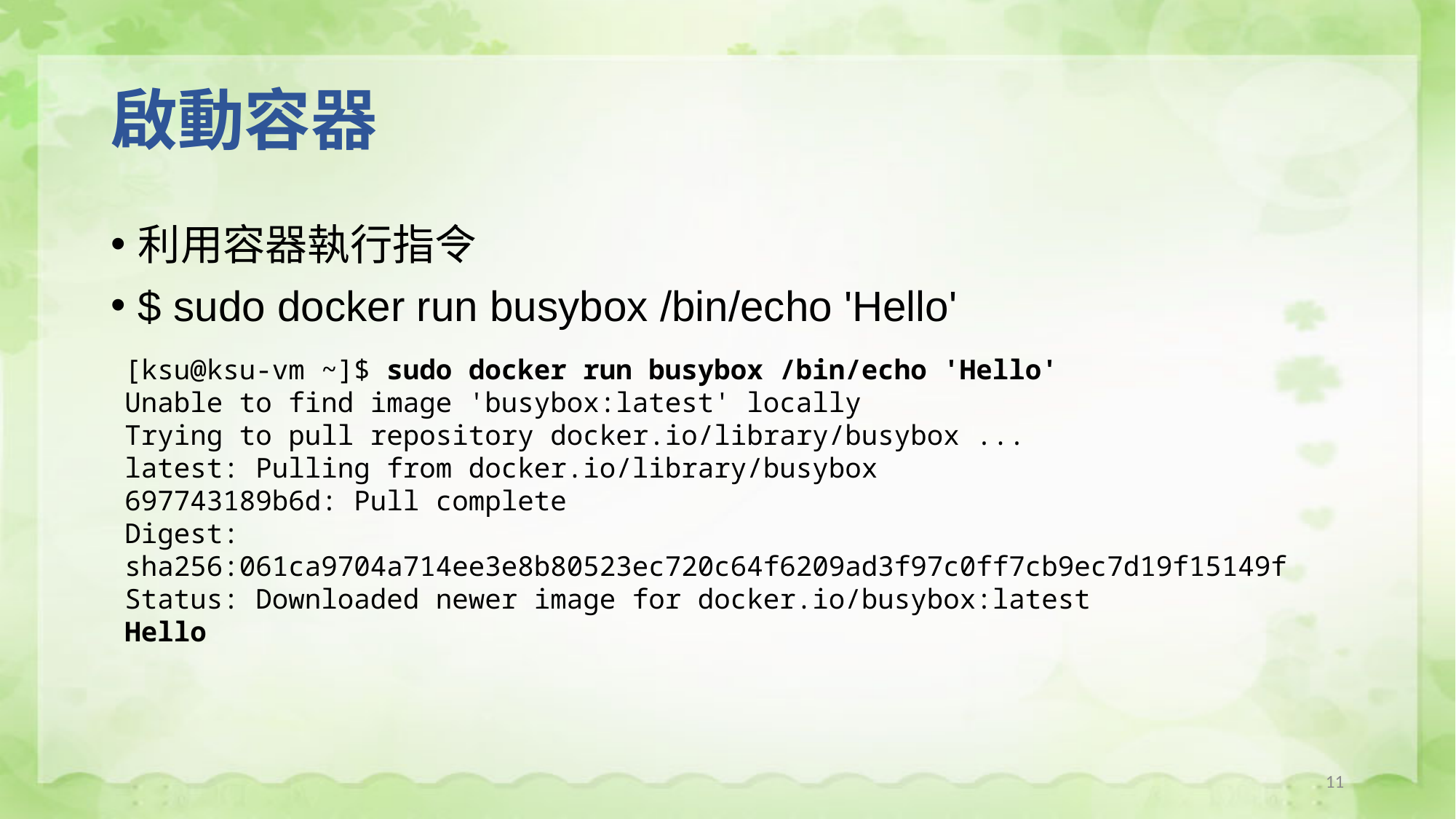

# 啟動容器
利用容器執行指令
$ sudo docker run busybox /bin/echo 'Hello'

[ksu@ksu-vm ~]$ sudo docker run busybox /bin/echo 'Hello'
Unable to find image 'busybox:latest' locally
Trying to pull repository docker.io/library/busybox ...
latest: Pulling from docker.io/library/busybox
697743189b6d: Pull complete
Digest: sha256:061ca9704a714ee3e8b80523ec720c64f6209ad3f97c0ff7cb9ec7d19f15149f
Status: Downloaded newer image for docker.io/busybox:latest
Hello
11